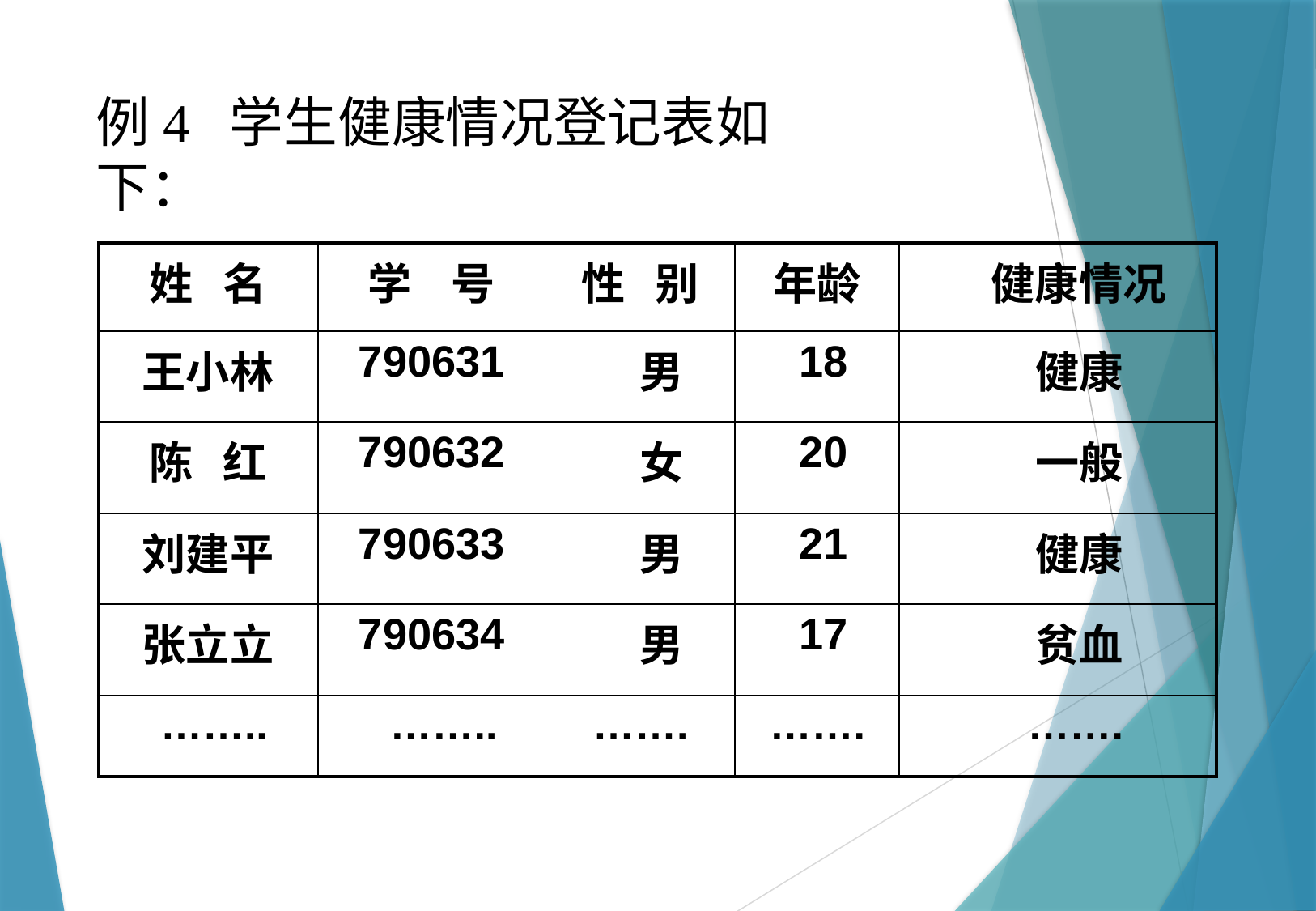

例4  学生健康情况登记表如下：
| 姓 名 | 学 号 | 性 别 | 年龄 | 健康情况 |
| --- | --- | --- | --- | --- |
| 王小林 | 790631 | 男 | 18 | 健康 |
| 陈 红 | 790632 | 女 | 20 | 一般 |
| 刘建平 | 790633 | 男 | 21 | 健康 |
| 张立立 | 790634 | 男 | 17 | 贫血 |
| …….. | …….. | ……. | ……. | ……. |